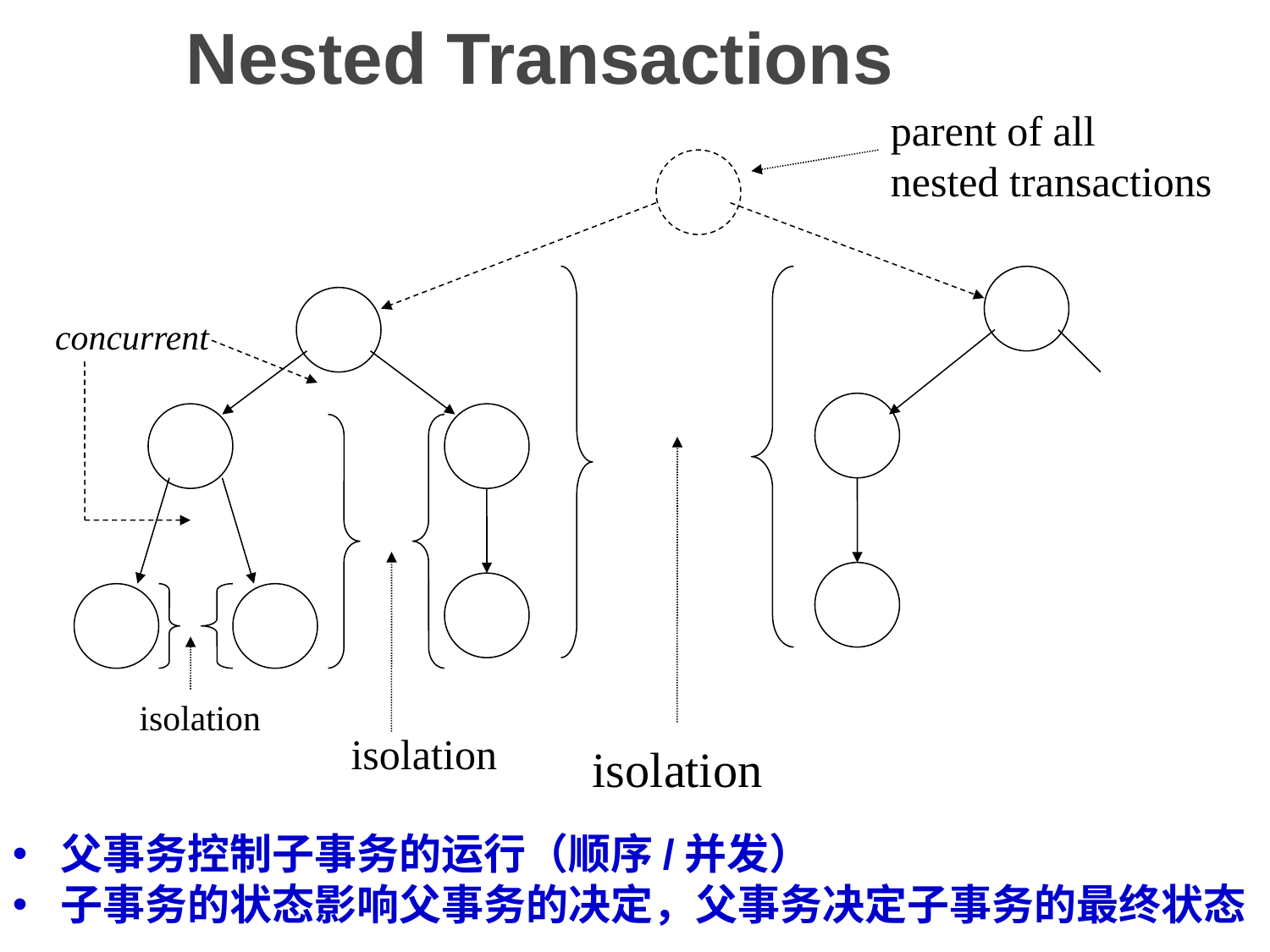

# Nested Transactions
parent of all
nested transactions

concurrent

isolation
isolation
isolation
父事务控制子事务的运行（顺序/并发）
子事务的状态影响父事务的决定，父事务决定子事务的最终状态